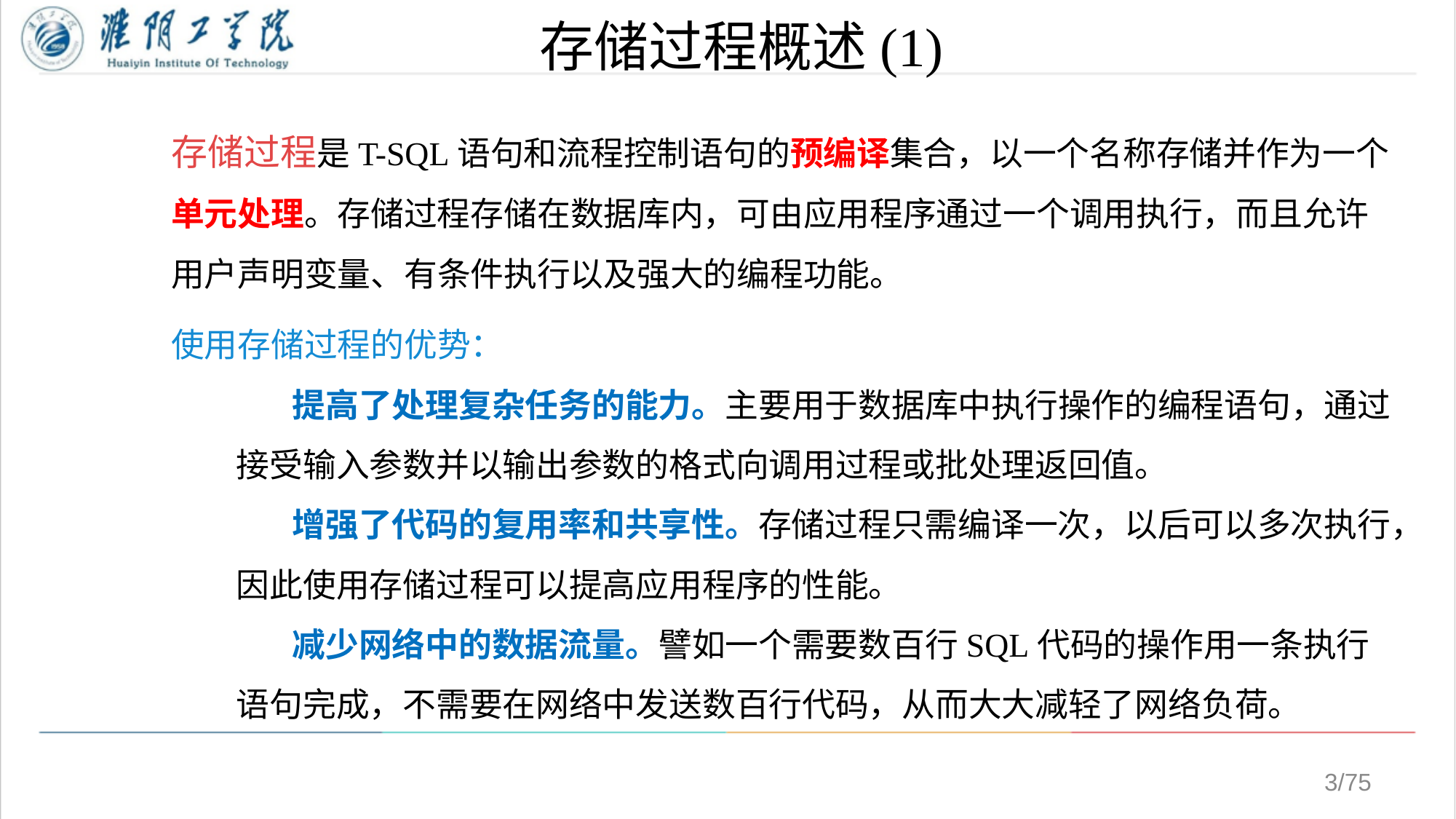

# 存储过程概述(1)
存储过程是T-SQL语句和流程控制语句的预编译集合，以一个名称存储并作为一个单元处理。存储过程存储在数据库内，可由应用程序通过一个调用执行，而且允许用户声明变量、有条件执行以及强大的编程功能。
使用存储过程的优势：
提高了处理复杂任务的能力。主要用于数据库中执行操作的编程语句，通过接受输入参数并以输出参数的格式向调用过程或批处理返回值。
增强了代码的复用率和共享性。存储过程只需编译一次，以后可以多次执行，因此使用存储过程可以提高应用程序的性能。
减少网络中的数据流量。譬如一个需要数百行SQL代码的操作用一条执行语句完成，不需要在网络中发送数百行代码，从而大大减轻了网络负荷。

3/75